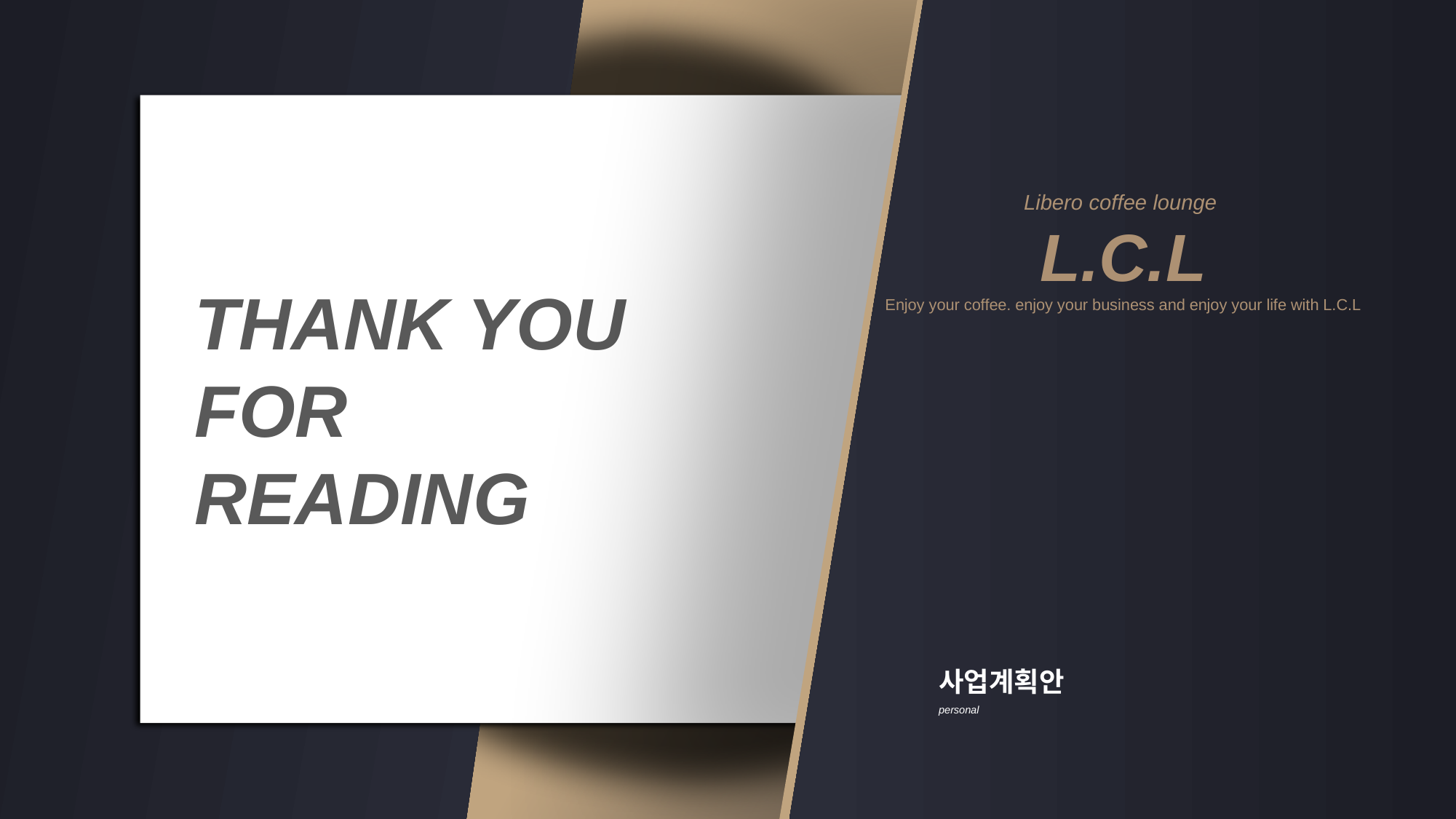

Libero coffee lounge
L.C.L
Enjoy your coffee. enjoy your business and enjoy your life with L.C.L
THANK YOU FOR READING

사업계획안
personal